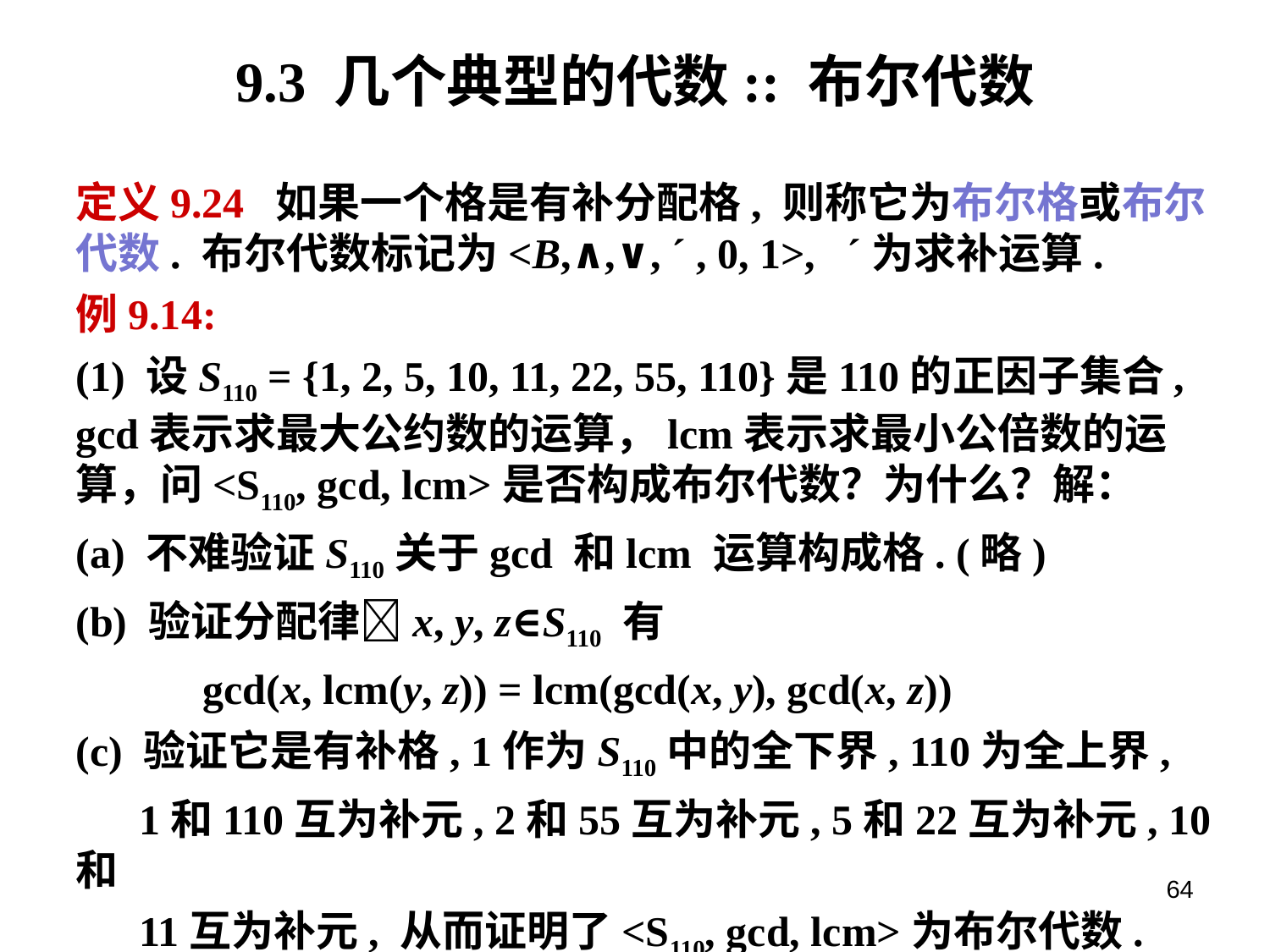

# 9.3 几个典型的代数:: 布尔代数
定义9.24  如果一个格是有补分配格, 则称它为布尔格或布尔代数. 布尔代数标记为<B,∧,∨, ´ , 0, 1>,   ´为求补运算.
例9.14:
(1) 设S110 = {1, 2, 5, 10, 11, 22, 55, 110}是110的正因子集合, gcd表示求最大公约数的运算，lcm表示求最小公倍数的运算，问<S110, gcd, lcm>是否构成布尔代数？为什么？解：
(a) 不难验证S110关于gcd 和lcm 运算构成格. (略)
(b) 验证分配律∀x, y, z∈S110 有
	gcd(x, lcm(y, z)) = lcm(gcd(x, y), gcd(x, z))
(c) 验证它是有补格, 1作为S110中的全下界, 110为全上界,
      1和110互为补元, 2和55互为补元, 5和22互为补元, 10和
      11互为补元, 从而证明了<S110, gcd, lcm>为布尔代数.
64